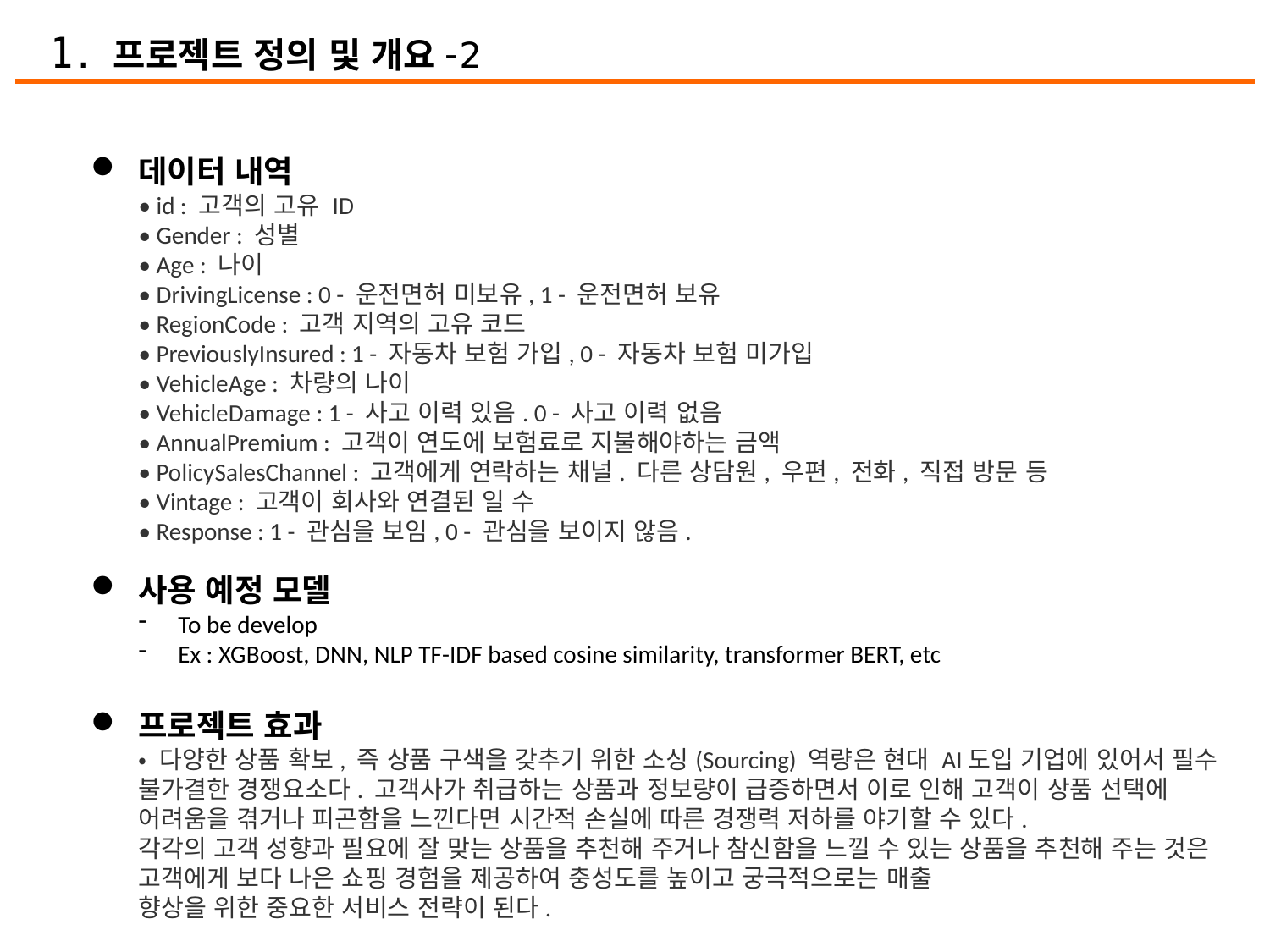

1. 프로젝트 정의 및 개요-2
데이터 내역
• id : 고객의 고유 ID
• Gender : 성별
• Age : 나이
• DrivingLicense : 0 - 운전면허 미보유, 1 - 운전면허 보유
• RegionCode : 고객 지역의 고유 코드
• PreviouslyInsured : 1 - 자동차 보험 가입, 0 - 자동차 보험 미가입
• VehicleAge : 차량의 나이
• VehicleDamage : 1 - 사고 이력 있음. 0 - 사고 이력 없음
• AnnualPremium : 고객이 연도에 보험료로 지불해야하는 금액
• PolicySalesChannel : 고객에게 연락하는 채널. 다른 상담원, 우편, 전화, 직접 방문 등
• Vintage : 고객이 회사와 연결된 일 수
• Response : 1 - 관심을 보임, 0 - 관심을 보이지 않음.

사용 예정 모델
To be develop
Ex : XGBoost, DNN, NLP TF-IDF based cosine similarity, transformer BERT, etc

프로젝트 효과
• 다양한 상품 확보, 즉 상품 구색을 갖추기 위한 소싱(Sourcing) 역량은 현대 AI도입 기업에 있어서 필수
불가결한 경쟁요소다. 고객사가 취급하는 상품과 정보량이 급증하면서 이로 인해 고객이 상품 선택에 어려움을 겪거나 피곤함을 느낀다면 시간적 손실에 따른 경쟁력 저하를 야기할 수 있다.
각각의 고객 성향과 필요에 잘 맞는 상품을 추천해 주거나 참신함을 느낄 수 있는 상품을 추천해 주는 것은 고객에게 보다 나은 쇼핑 경험을 제공하여 충성도를 높이고 궁극적으로는 매출
향상을 위한 중요한 서비스 전략이 된다.